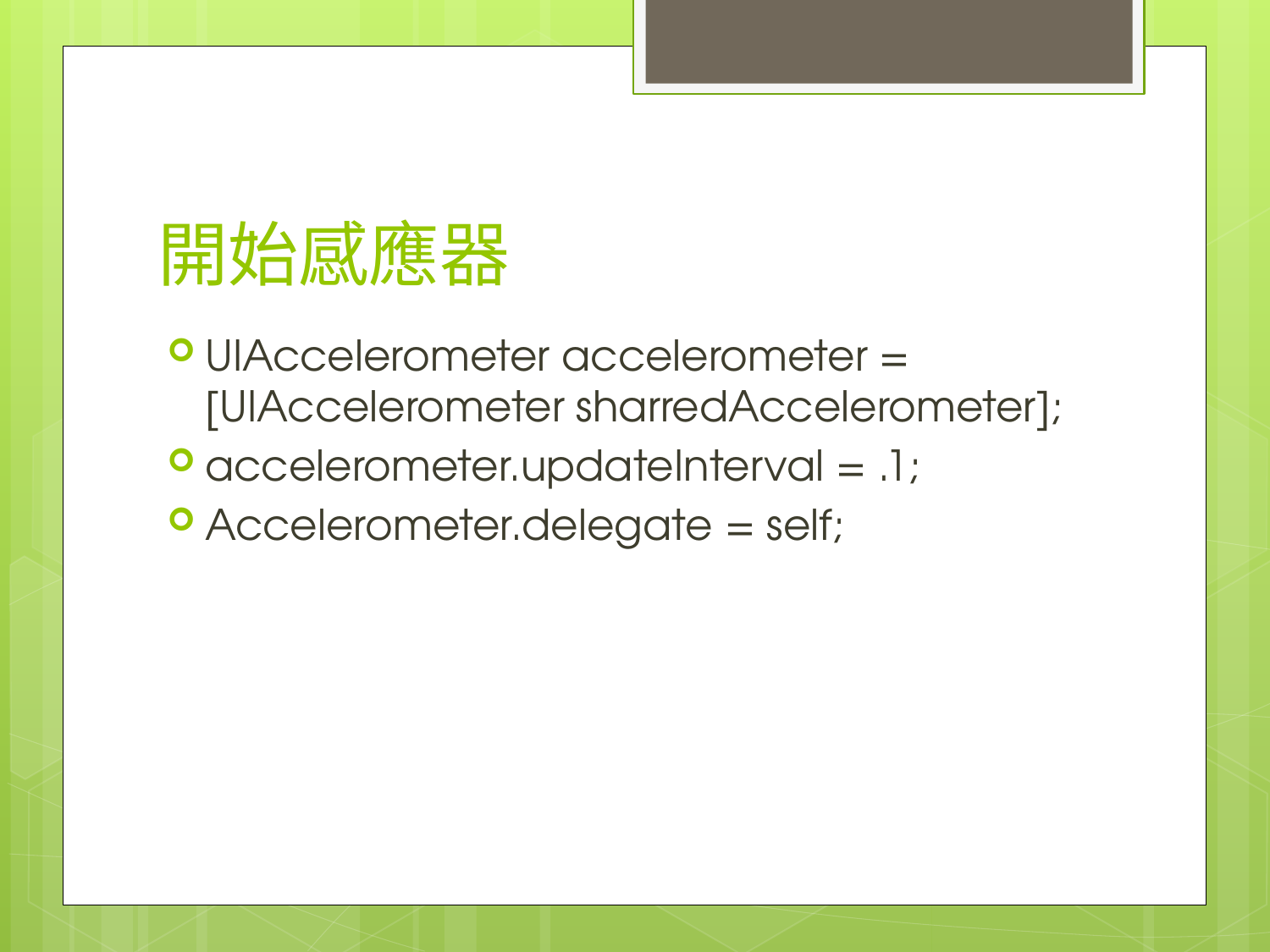

# 開始感應器
UIAccelerometer accelerometer = [UIAccelerometer sharredAccelerometer];
accelerometer.updateInterval = .1;
Accelerometer.delegate = self;